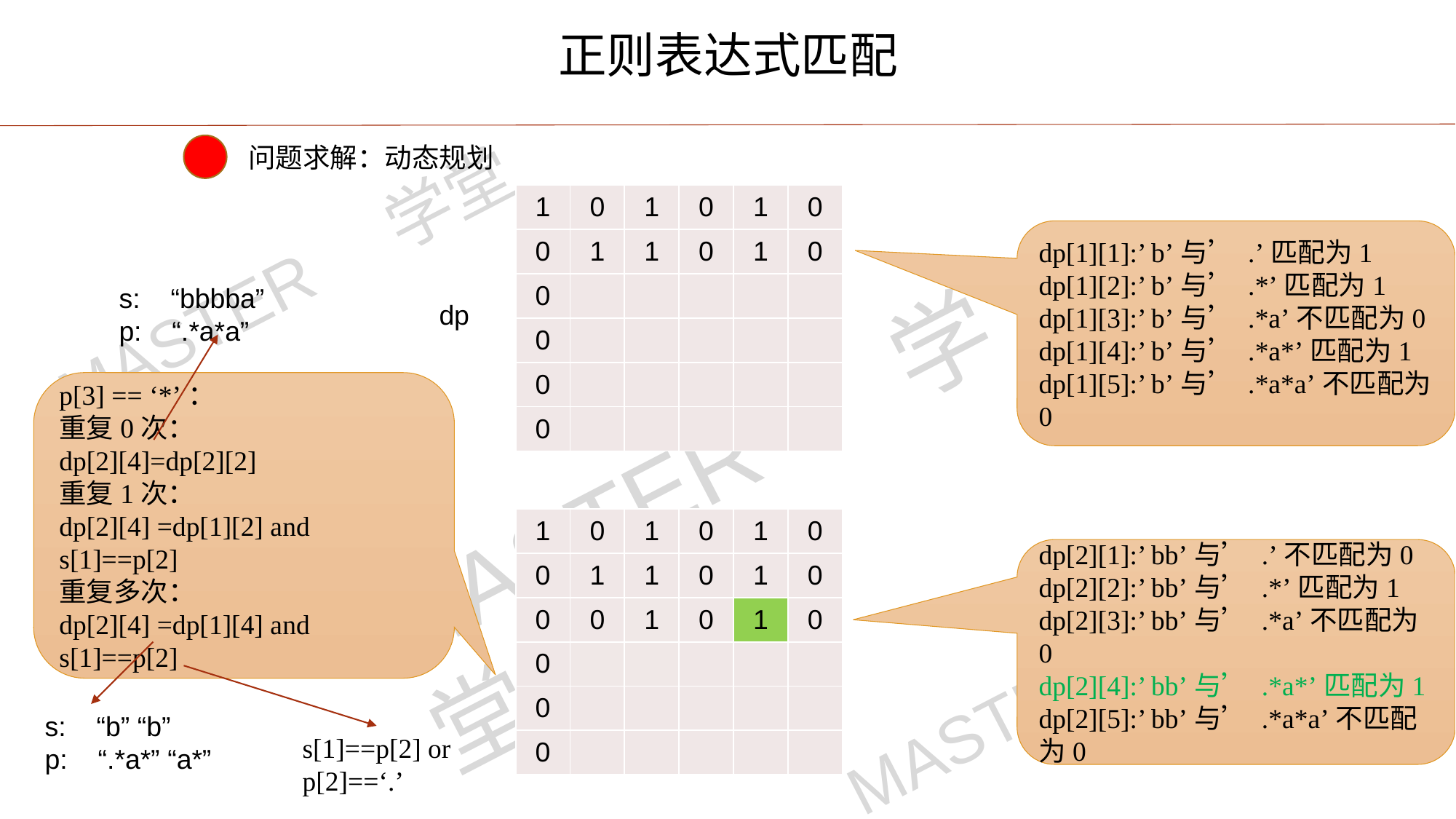

正则表达式匹配
问题求解：动态规划

| 1 | 0 | 1 | 0 | 1 | 0 |
| --- | --- | --- | --- | --- | --- |
| 0 | 1 | 1 | 0 | 1 | 0 |
| 0 |  |  |  |  |  |
| 0 |  |  |  |  |  |
| 0 |  |  |  |  |  |
| 0 |  |  |  |  |  |
dp[1][1]:’ b’与’ .’匹配为1
dp[1][2]:’ b’与’ .*’匹配为1
dp[1][3]:’ b’与’ .*a’不匹配为0
dp[1][4]:’ b’与’ .*a*’匹配为1
dp[1][5]:’ b’与’ .*a*a’不匹配为0
s:    “bbbba”
p:    “.*a*a”
dp
p[3] == ‘*’：
重复0次：
dp[2][4]=dp[2][2]
重复1次：
dp[2][4] =dp[1][2] and s[1]==p[2]
重复多次：
dp[2][4] =dp[1][4] and s[1]==p[2]
| 1 | 0 | 1 | 0 | 1 | 0 |
| --- | --- | --- | --- | --- | --- |
| 0 | 1 | 1 | 0 | 1 | 0 |
| 0 | 0 | 1 | 0 | 1 | 0 |
| 0 |  |  |  |  |  |
| 0 |  |  |  |  |  |
| 0 |  |  |  |  |  |
dp[2][1]:’ bb’与’ .’不匹配为0
dp[2][2]:’ bb’与’ .*’匹配为1
dp[2][3]:’ bb’与’ .*a’不匹配为0
dp[2][4]:’ bb’与’ .*a*’匹配为1
dp[2][5]:’ bb’与’ .*a*a’不匹配为0
s:    “b” “b”
p:    “.*a*” “a*”
s[1]==p[2] or
p[2]==‘.’